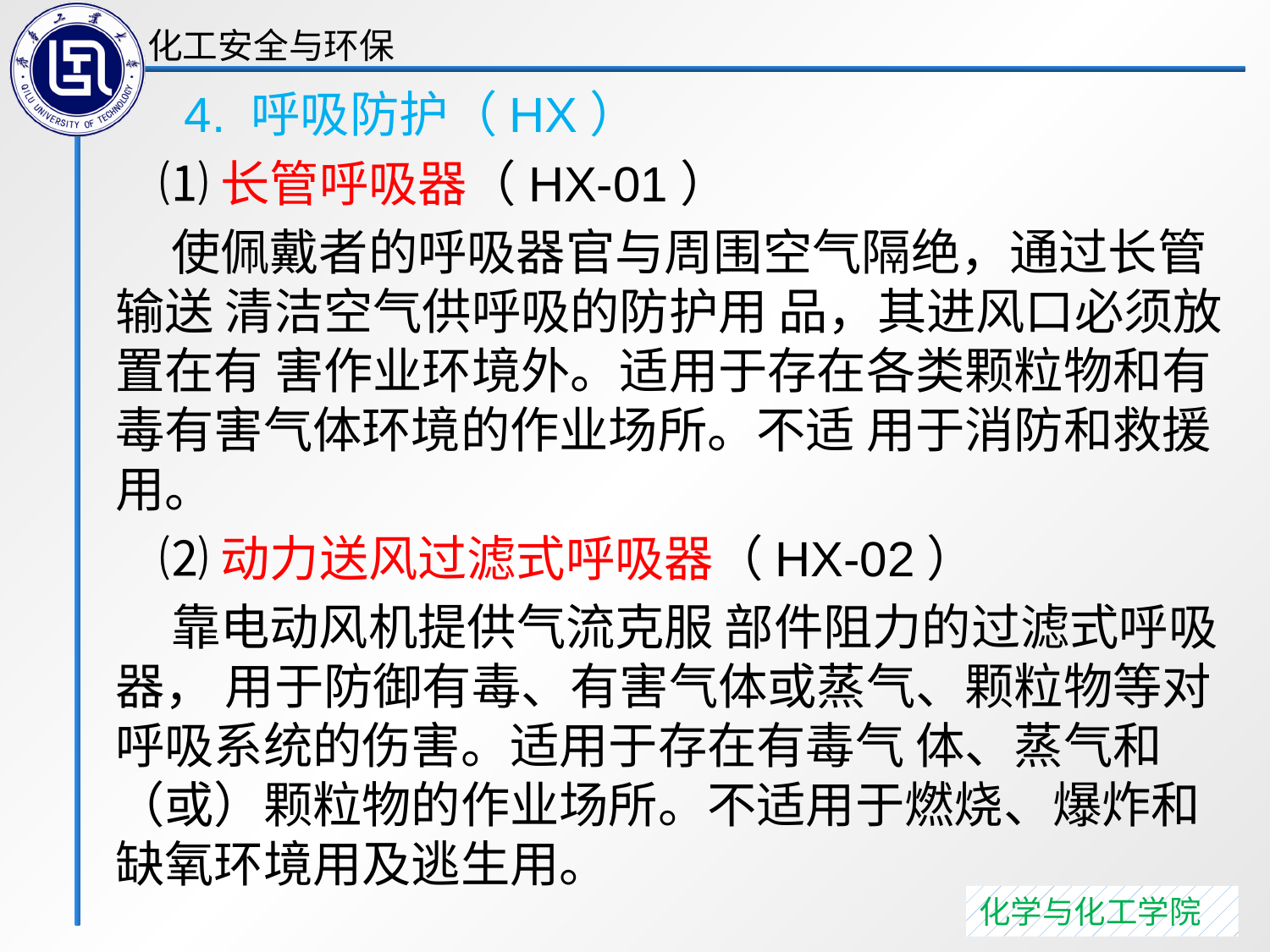

4. 呼吸防护（HX）
    ⑴长管呼吸器（HX-01）
    使佩戴者的呼吸器官与周围空气隔绝，通过长管输送 清洁空气供呼吸的防护用 品，其进风口必须放置在有 害作业环境外。适用于存在各类颗粒物和有毒有害气体环境的作业场所。不适 用于消防和救援用。
    ⑵动力送风过滤式呼吸器（HX-02）
    靠电动风机提供气流克服 部件阻力的过滤式呼吸器， 用于防御有毒、有害气体或蒸气、颗粒物等对呼吸系统的伤害。适用于存在有毒气 体、蒸气和（或）颗粒物的作业场所。不适用于燃烧、爆炸和 缺氧环境用及逃生用。